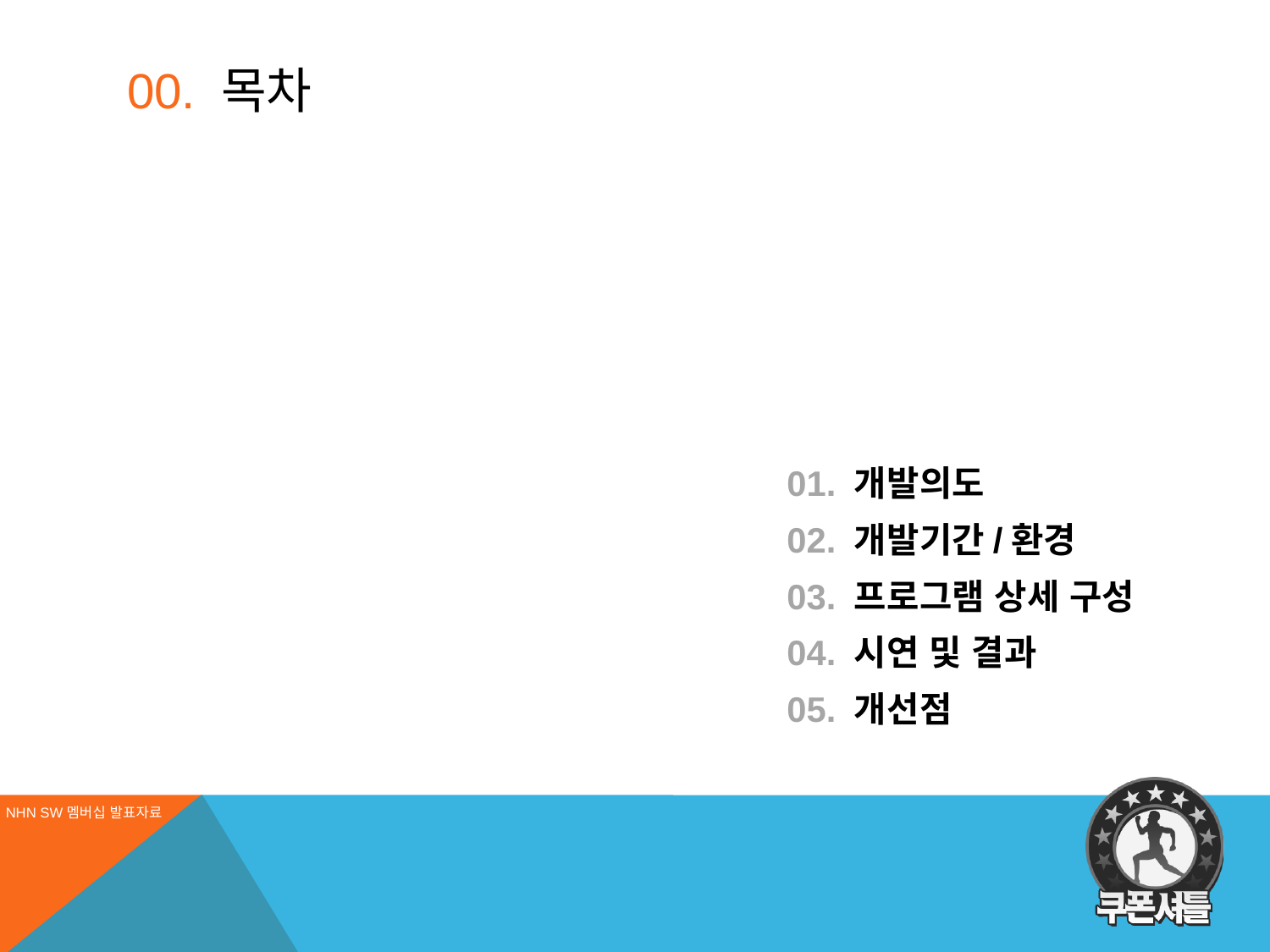

# 00. 목차
01. 개발의도
02. 개발기간/환경
03. 프로그램 상세 구성
04. 시연 및 결과
05. 개선점